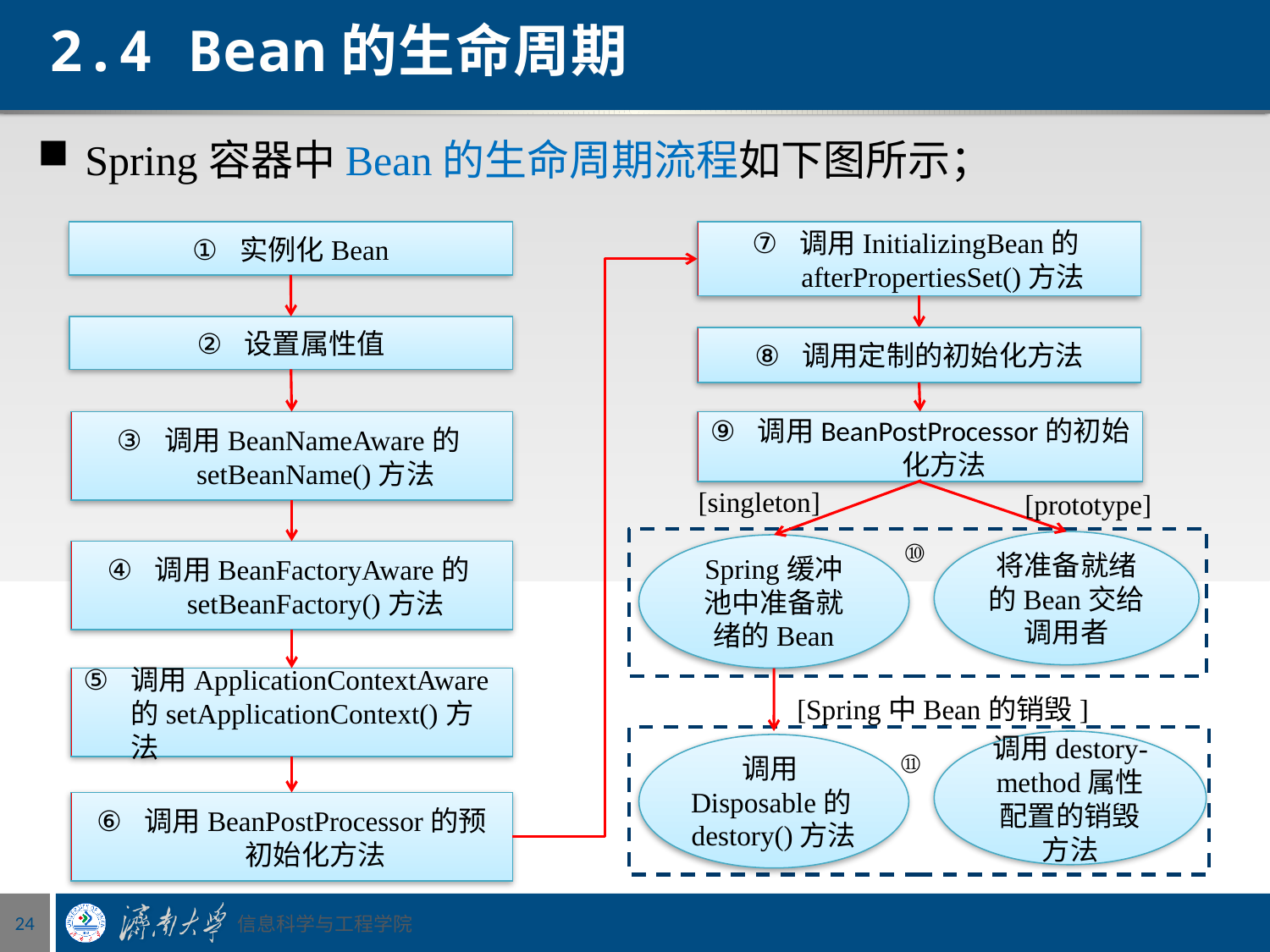

# 2.4 Bean的生命周期
Spring容器中Bean的生命周期流程如下图所示；
调用InitializingBean的afterPropertiesSet()方法
实例化Bean
设置属性值
调用定制的初始化方法
调用BeanNameAware的setBeanName()方法
调用BeanPostProcessor的初始化方法
          [singleton]
[prototype]

将准备就绪的Bean交给调用者
Spring缓冲池中准备就绪的Bean
调用BeanFactoryAware的setBeanFactory()方法
调用ApplicationContextAware的setApplicationContext()方法
[Spring中Bean的销毁]

调用destory-method属性配置的销毁方法
调用Disposable的destory()方法
⑪
调用BeanPostProcessor的预初始化方法